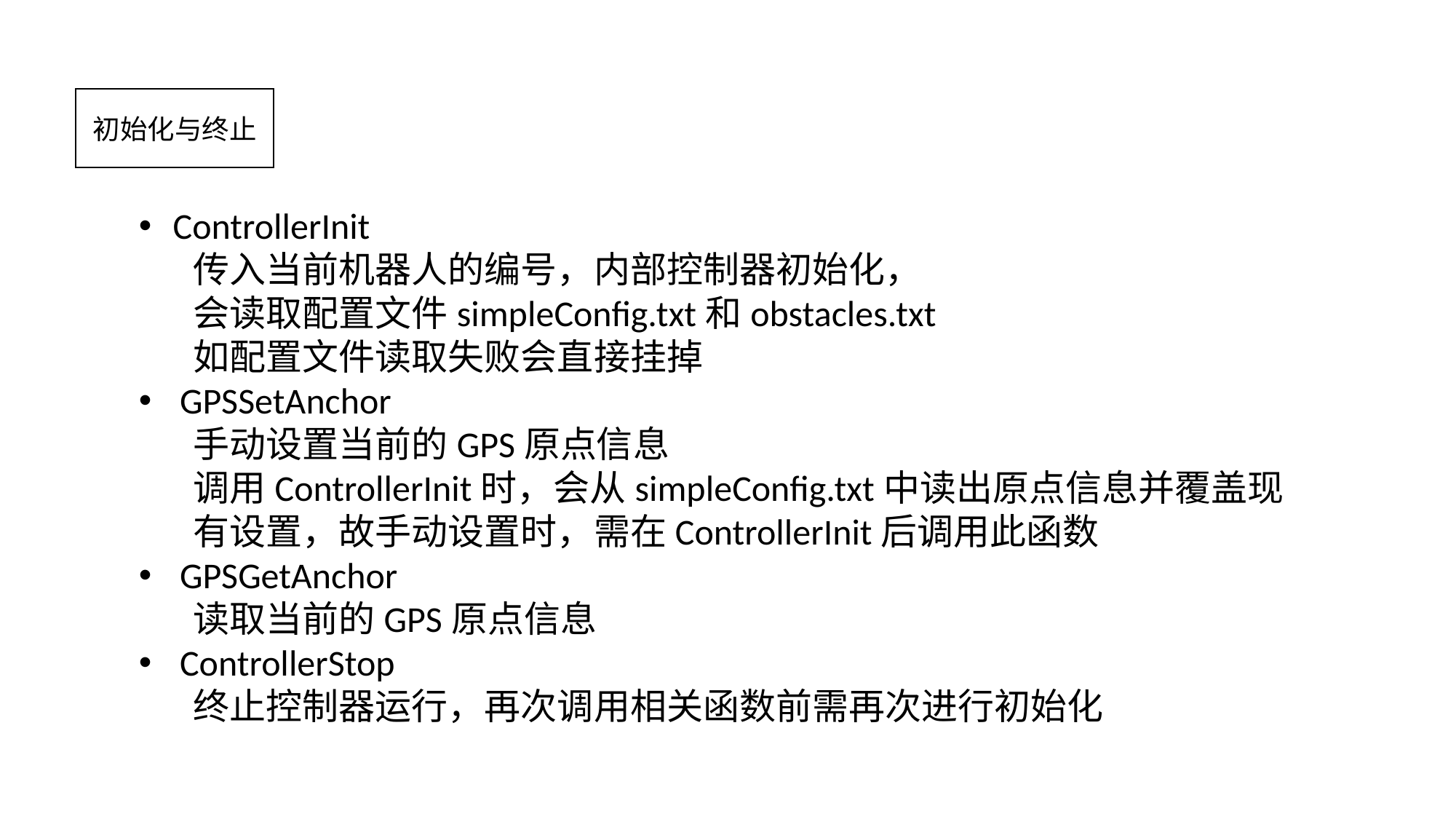

初始化与终止
ControllerInit
传入当前机器人的编号，内部控制器初始化，
会读取配置文件simpleConfig.txt和obstacles.txt
如配置文件读取失败会直接挂掉
GPSSetAnchor
手动设置当前的GPS原点信息
调用ControllerInit时，会从simpleConfig.txt中读出原点信息并覆盖现有设置，故手动设置时，需在ControllerInit后调用此函数
GPSGetAnchor
读取当前的GPS原点信息
ControllerStop
终止控制器运行，再次调用相关函数前需再次进行初始化